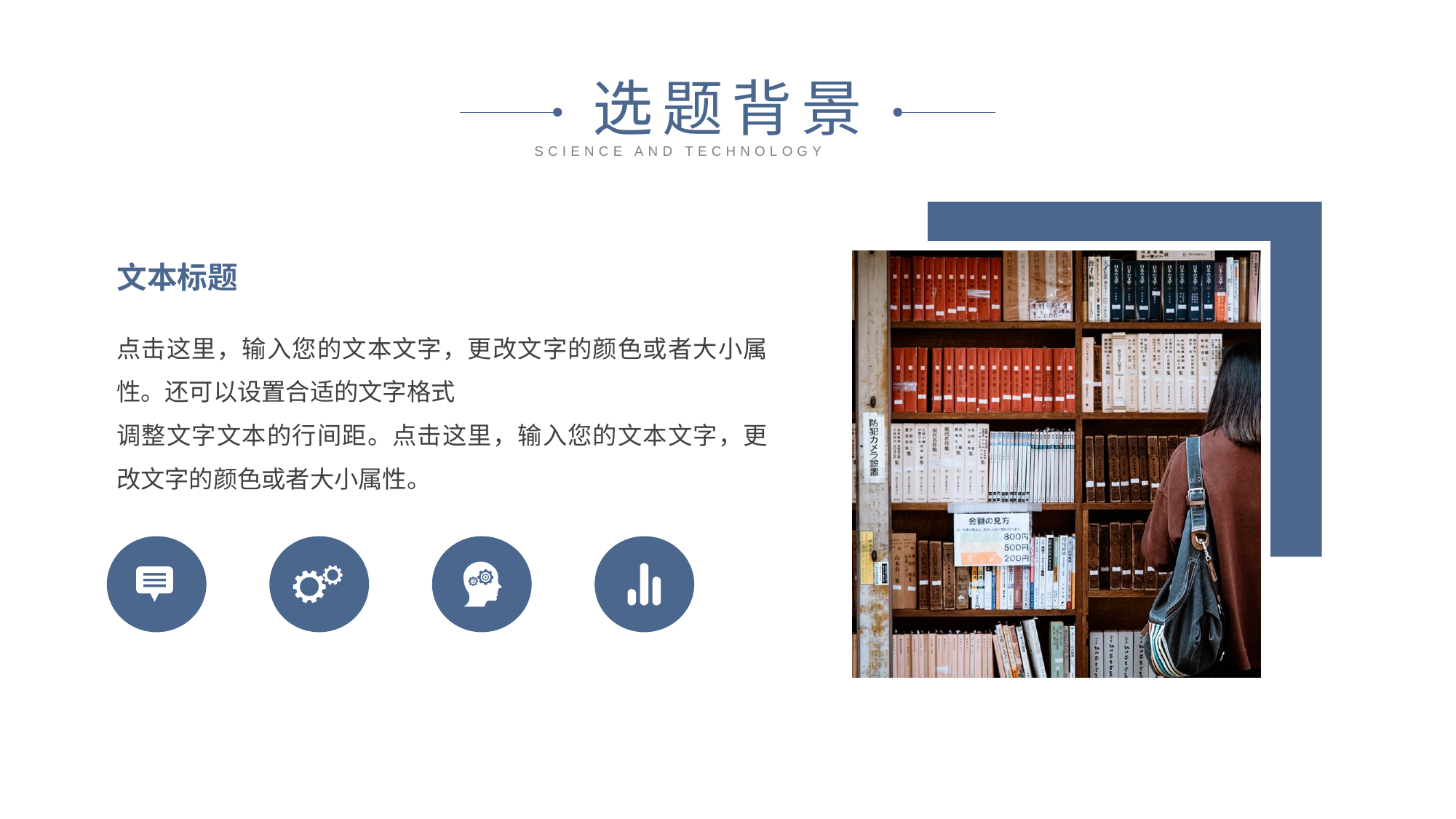

选题背景
SCIENCE AND TECHNOLOGY

文本标题

点击这里，输入您的文本文字，更改文字的颜色或者大小属性。还可以设置合适的文字格式
调整文字文本的行间距。点击这里，输入您的文本文字，更改文字的颜色或者大小属性。